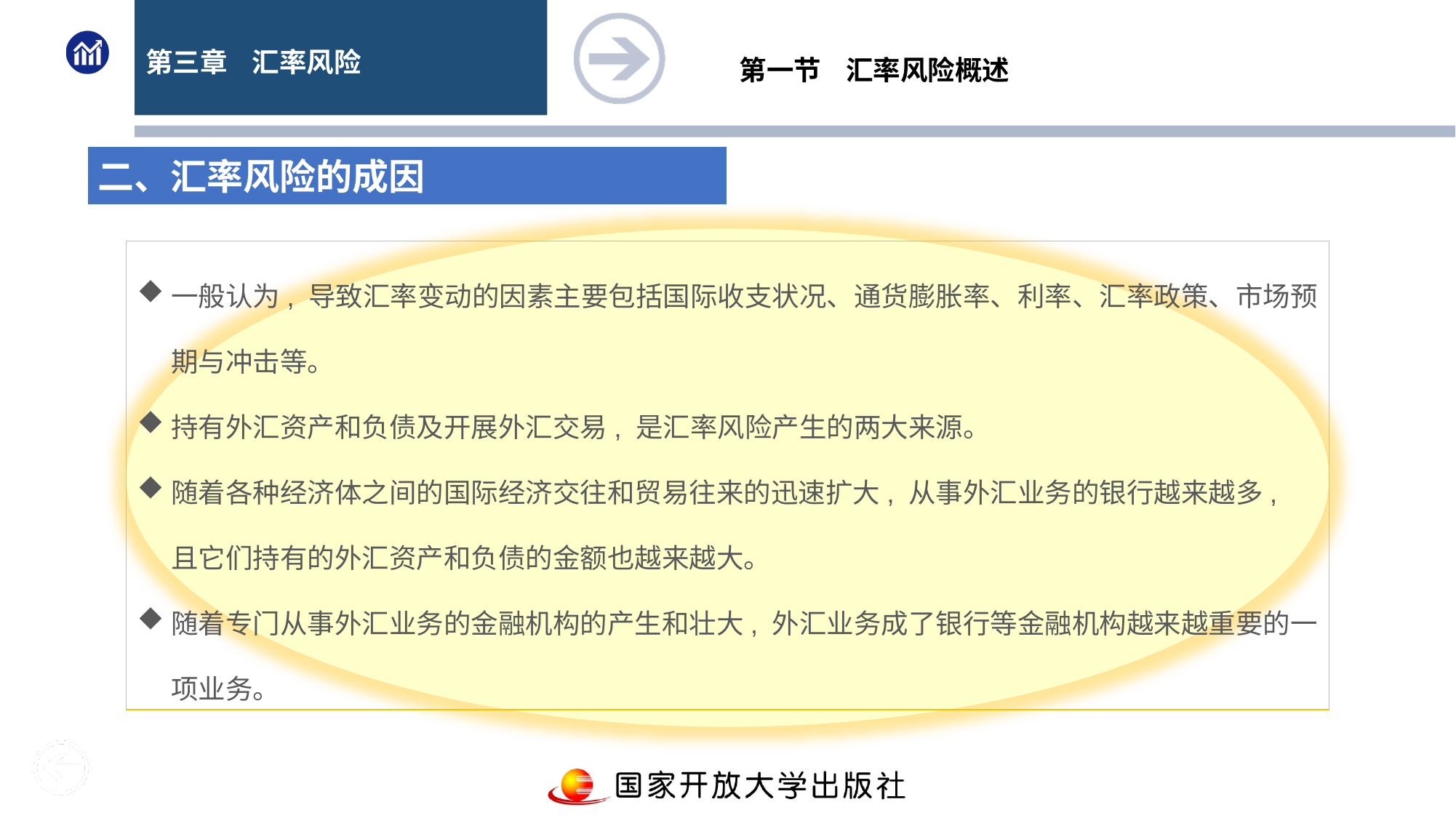

第一节    汇率风险概述
第三章    汇率风险
二、汇率风险的成因

一般认为, 导致汇率变动的因素主要包括国际收支状况、通货膨胀率、利率、汇率政策、市场预期与冲击等。
持有外汇资产和负债及开展外汇交易, 是汇率风险产生的两大来源。
随着各种经济体之间的国际经济交往和贸易往来的迅速扩大, 从事外汇业务的银行越来越多, 且它们持有的外汇资产和负债的金额也越来越大。
随着专门从事外汇业务的金融机构的产生和壮大, 外汇业务成了银行等金融机构越来越重要的一项业务。